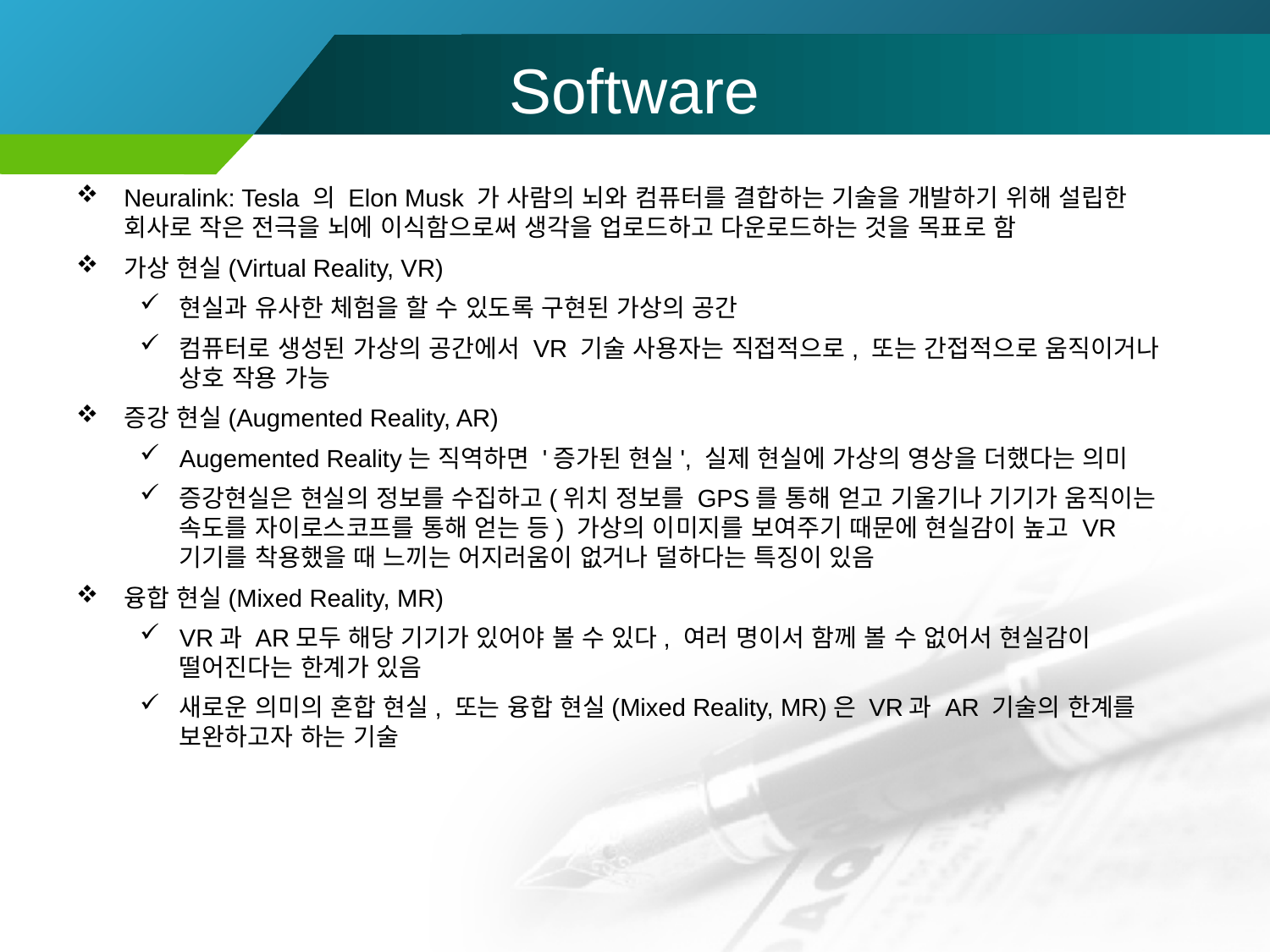

# Software
Neuralink: Tesla 의 Elon Musk 가 사람의 뇌와 컴퓨터를 결합하는 기술을 개발하기 위해 설립한 회사로 작은 전극을 뇌에 이식함으로써 생각을 업로드하고 다운로드하는 것을 목표로 함
가상 현실(Virtual Reality, VR)
현실과 유사한 체험을 할 수 있도록 구현된 가상의 공간
컴퓨터로 생성된 가상의 공간에서 VR 기술 사용자는 직접적으로, 또는 간접적으로 움직이거나 상호 작용 가능
증강 현실(Augmented Reality, AR)
Augemented Reality는 직역하면 '증가된 현실', 실제 현실에 가상의 영상을 더했다는 의미
증강현실은 현실의 정보를 수집하고(위치 정보를 GPS를 통해 얻고 기울기나 기기가 움직이는 속도를 자이로스코프를 통해 얻는 등) 가상의 이미지를 보여주기 때문에 현실감이 높고 VR 기기를 착용했을 때 느끼는 어지러움이 없거나 덜하다는 특징이 있음
융합 현실(Mixed Reality, MR)
VR과 AR모두 해당 기기가 있어야 볼 수 있다, 여러 명이서 함께 볼 수 없어서 현실감이 떨어진다는 한계가 있음
새로운 의미의 혼합 현실, 또는 융합 현실(Mixed Reality, MR)은 VR과 AR 기술의 한계를 보완하고자 하는 기술